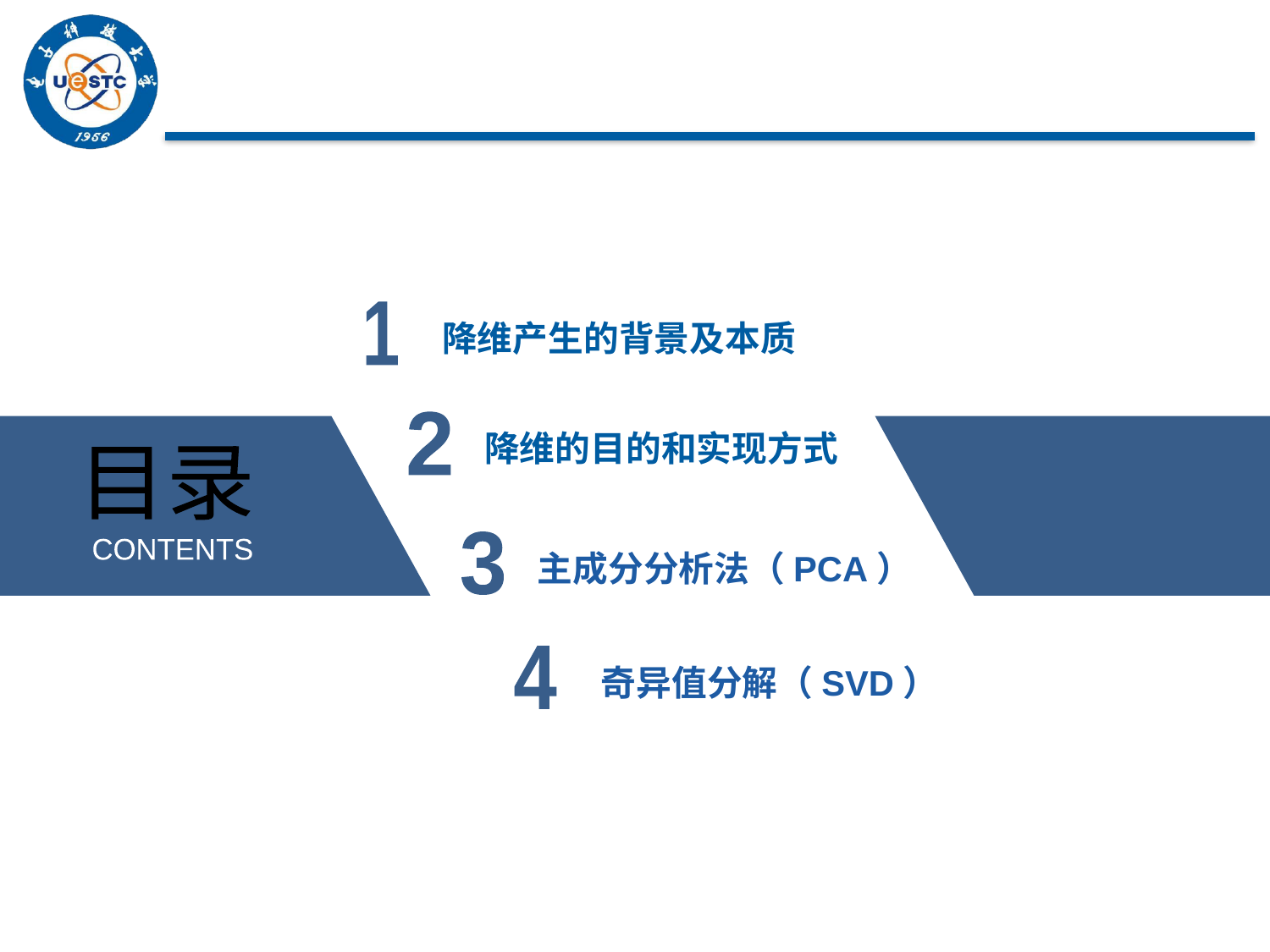

1
降维产生的背景及本质
2

降维的目的和实现方式
目录
3
CONTENTS
主成分分析法（PCA）
4
奇异值分解（SVD）